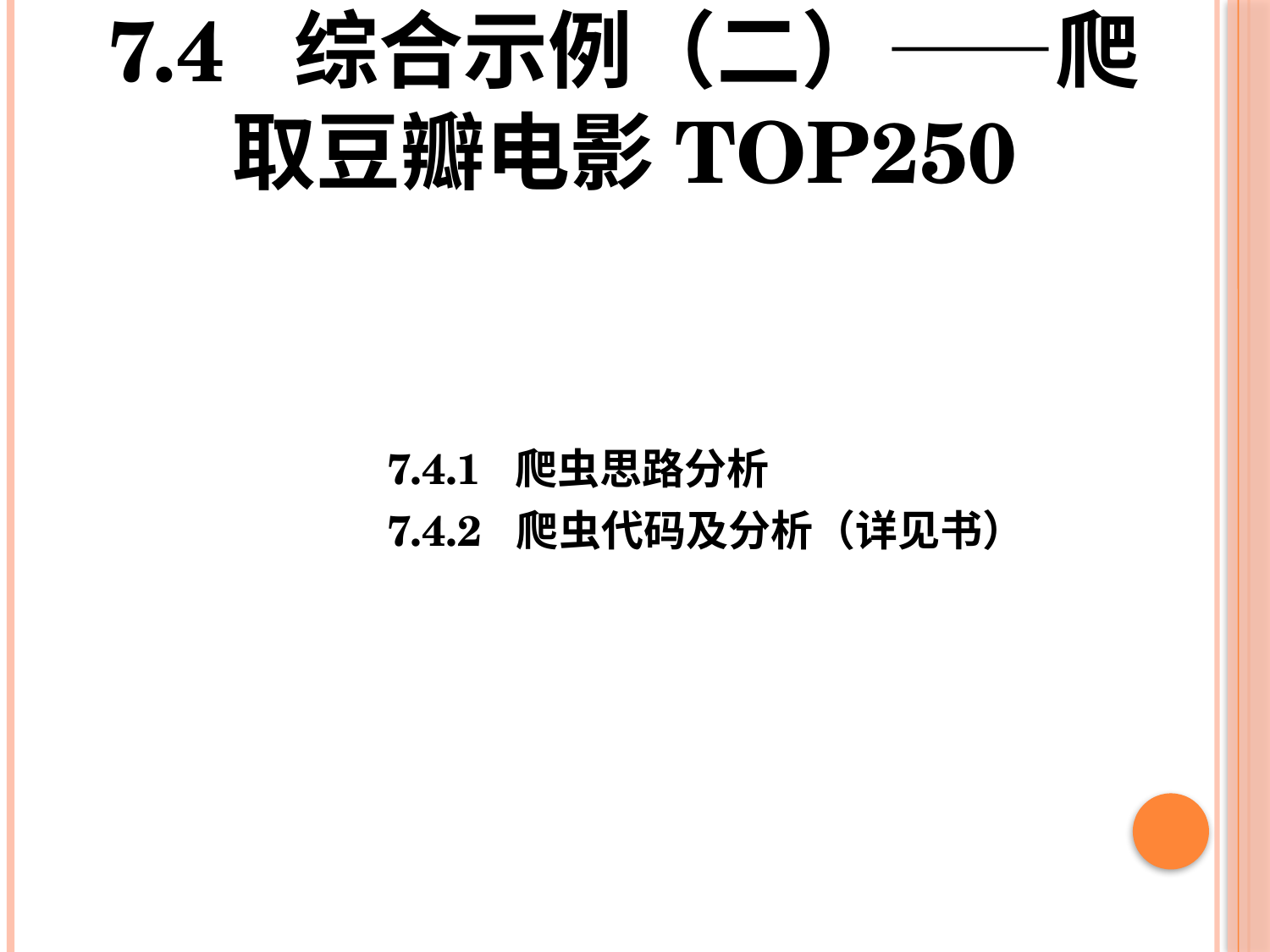

# 7.4  综合示例（二）——爬取豆瓣电影top250
7.4.1  爬虫思路分析
7.4.2  爬虫代码及分析（详见书）